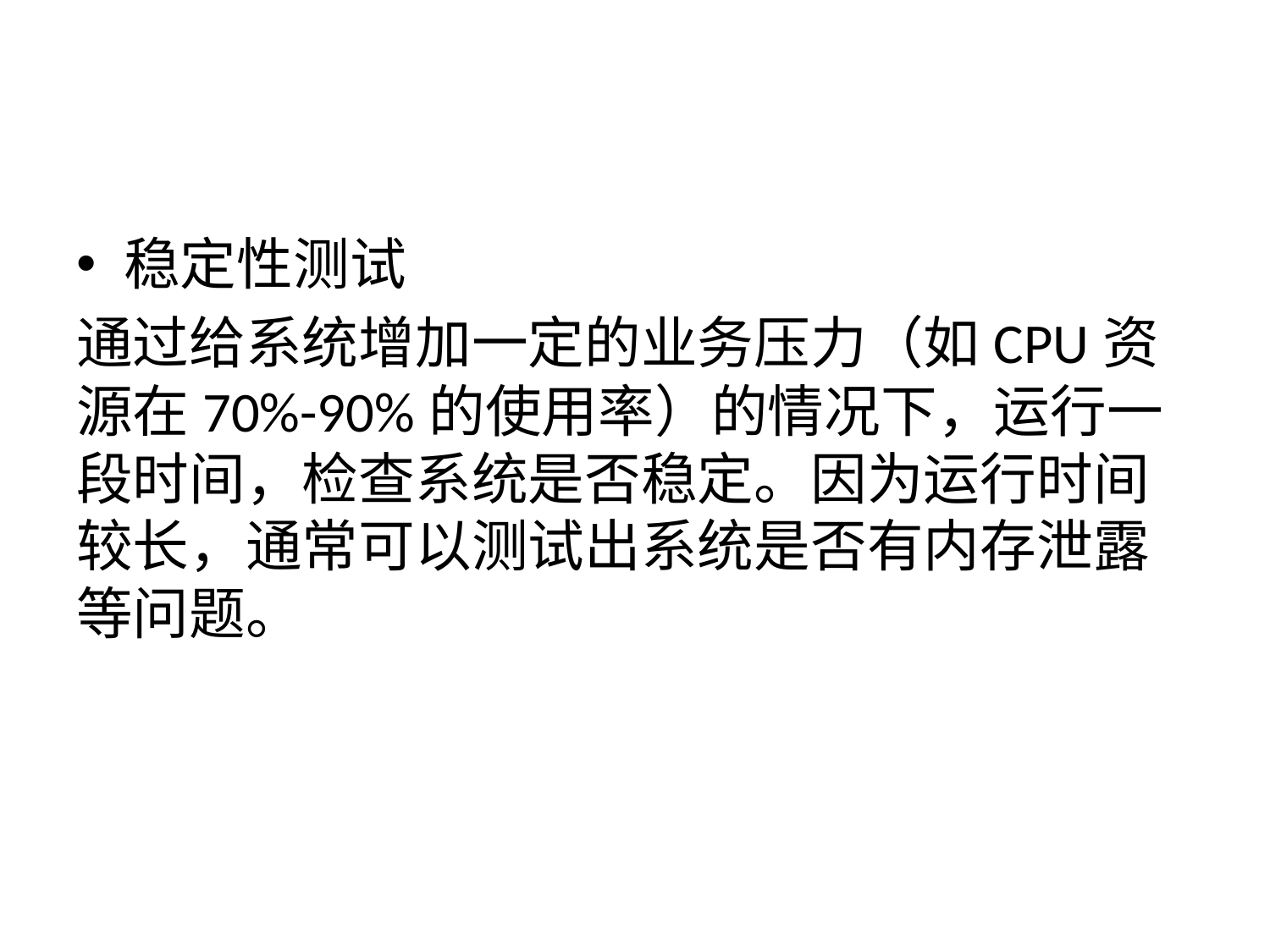

#
稳定性测试
通过给系统增加一定的业务压力（如CPU资源在70%-90%的使用率）的情况下，运行一段时间，检查系统是否稳定。因为运行时间较长，通常可以测试出系统是否有内存泄露等问题。